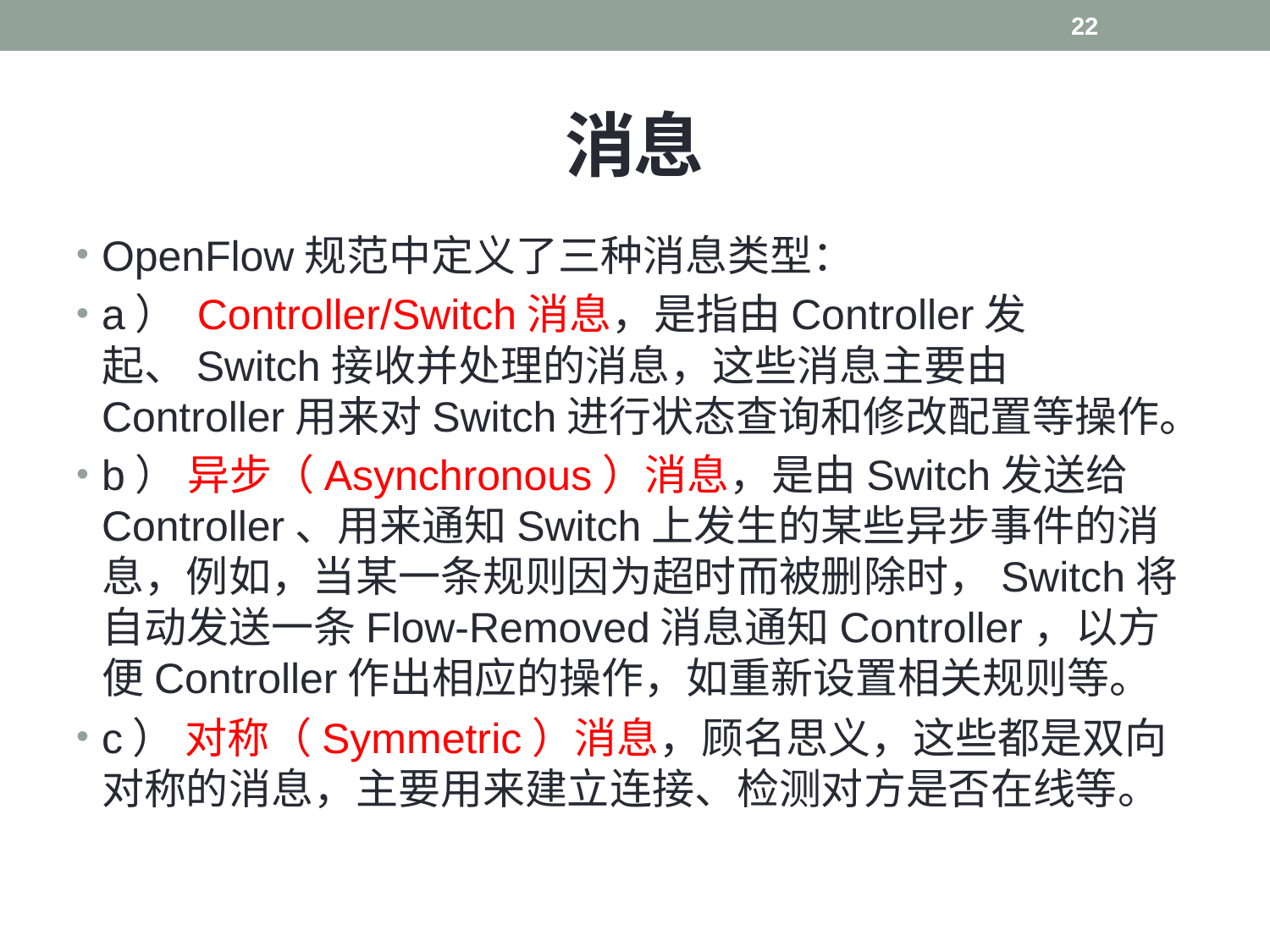

22
# 消息
OpenFlow规范中定义了三种消息类型：
a） Controller/Switch消息，是指由Controller发起、Switch接收并处理的消息，这些消息主要由Controller用来对Switch进行状态查询和修改配置等操作。
b） 异步（Asynchronous）消息，是由Switch发送给Controller、用来通知Switch上发生的某些异步事件的消息，例如，当某一条规则因为超时而被删除时，Switch将自动发送一条Flow-Removed消息通知Controller，以方便Controller作出相应的操作，如重新设置相关规则等。
c） 对称（Symmetric）消息，顾名思义，这些都是双向对称的消息，主要用来建立连接、检测对方是否在线等。